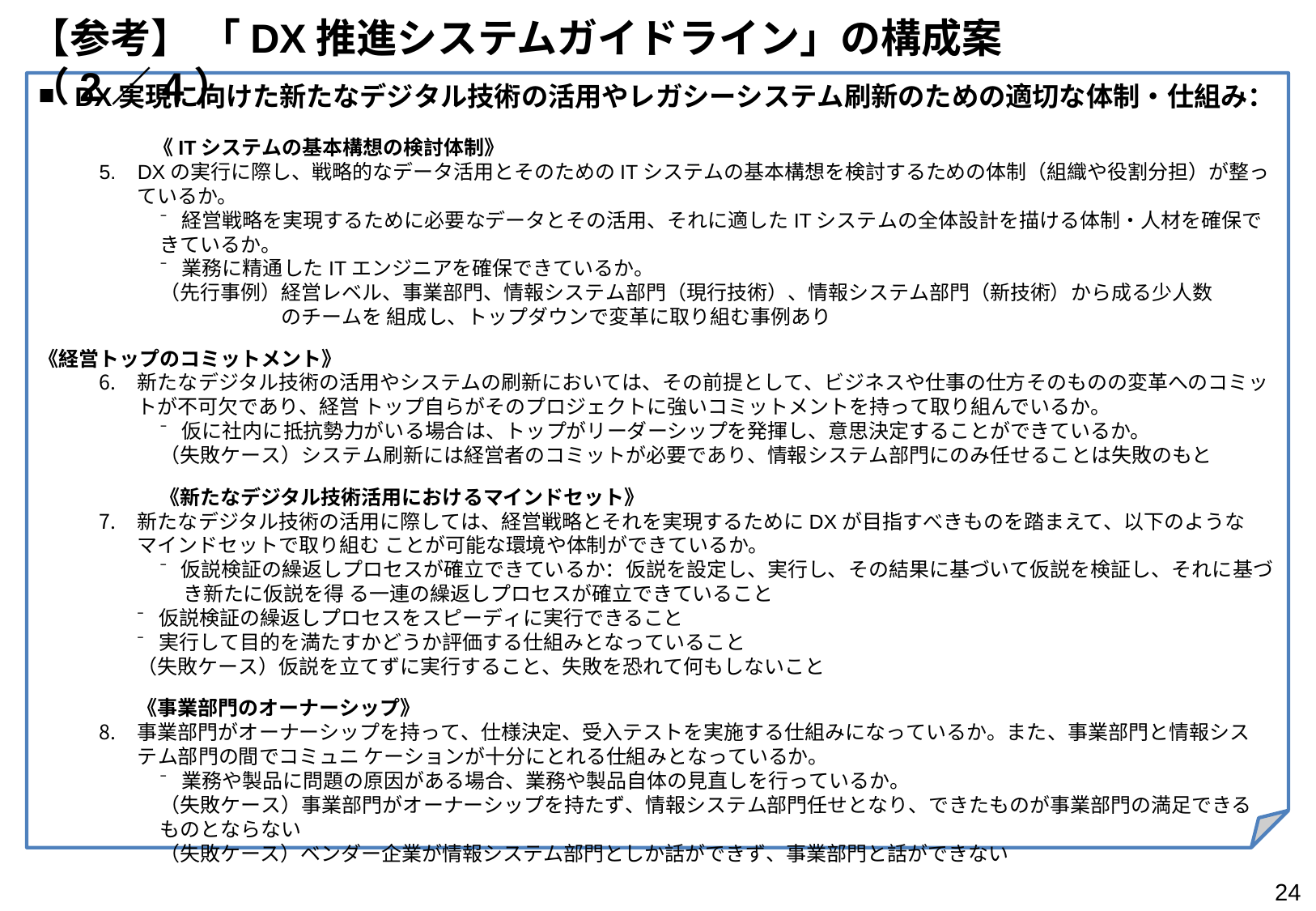

# 【参考】 「DX推進システムガイドライン」の構成案（2／4）

DX実現に向けた新たなデジタル技術の活用やレガシーシステム刷新のための適切な体制・仕組み：

《ITシステムの基本構想の検討体制》
DXの実行に際し、戦略的なデータ活用とそのためのITシステムの基本構想を検討するための体制（組織や役割分担）が整っているか。
⁻ 経営戦略を実現するために必要なデータとその活用、それに適したITシステムの全体設計を描ける体制・人材を確保できているか。
⁻ 業務に精通したITエンジニアを確保できているか。
（先行事例）経営レベル、事業部門、情報システム部門（現行技術）、情報システム部門（新技術）から成る少人数のチームを 組成し、トップダウンで変革に取り組む事例あり

《経営トップのコミットメント》
新たなデジタル技術の活用やシステムの刷新においては、その前提として、ビジネスや仕事の仕方そのものの変革へのコミットが不可欠であり、経営 トップ自らがそのプロジェクトに強いコミットメントを持って取り組んでいるか。
⁻ 仮に社内に抵抗勢力がいる場合は、トップがリーダーシップを発揮し、意思決定することができているか。
（失敗ケース）システム刷新には経営者のコミットが必要であり、情報システム部門にのみ任せることは失敗のもと

《新たなデジタル技術活用におけるマインドセット》
新たなデジタル技術の活用に際しては、経営戦略とそれを実現するためにDXが目指すべきものを踏まえて、以下のようなマインドセットで取り組む ことが可能な環境や体制ができているか。
⁻ 仮説検証の繰返しプロセスが確立できているか：仮説を設定し、実行し、その結果に基づいて仮説を検証し、それに基づき新たに仮説を得 る一連の繰返しプロセスが確立できていること
⁻ 仮説検証の繰返しプロセスをスピーディに実行できること
⁻ 実行して目的を満たすかどうか評価する仕組みとなっていること
（失敗ケース）仮説を立てずに実行すること、失敗を恐れて何もしないこと

《事業部門のオーナーシップ》
事業部門がオーナーシップを持って、仕様決定、受入テストを実施する仕組みになっているか。また、事業部門と情報システム部門の間でコミュニ ケーションが十分にとれる仕組みとなっているか。
⁻ 業務や製品に問題の原因がある場合、業務や製品自体の見直しを行っているか。
（失敗ケース）事業部門がオーナーシップを持たず、情報システム部門任せとなり、できたものが事業部門の満足できるものとならない
（失敗ケース）ベンダー企業が情報システム部門としか話ができず、事業部門と話ができない
24